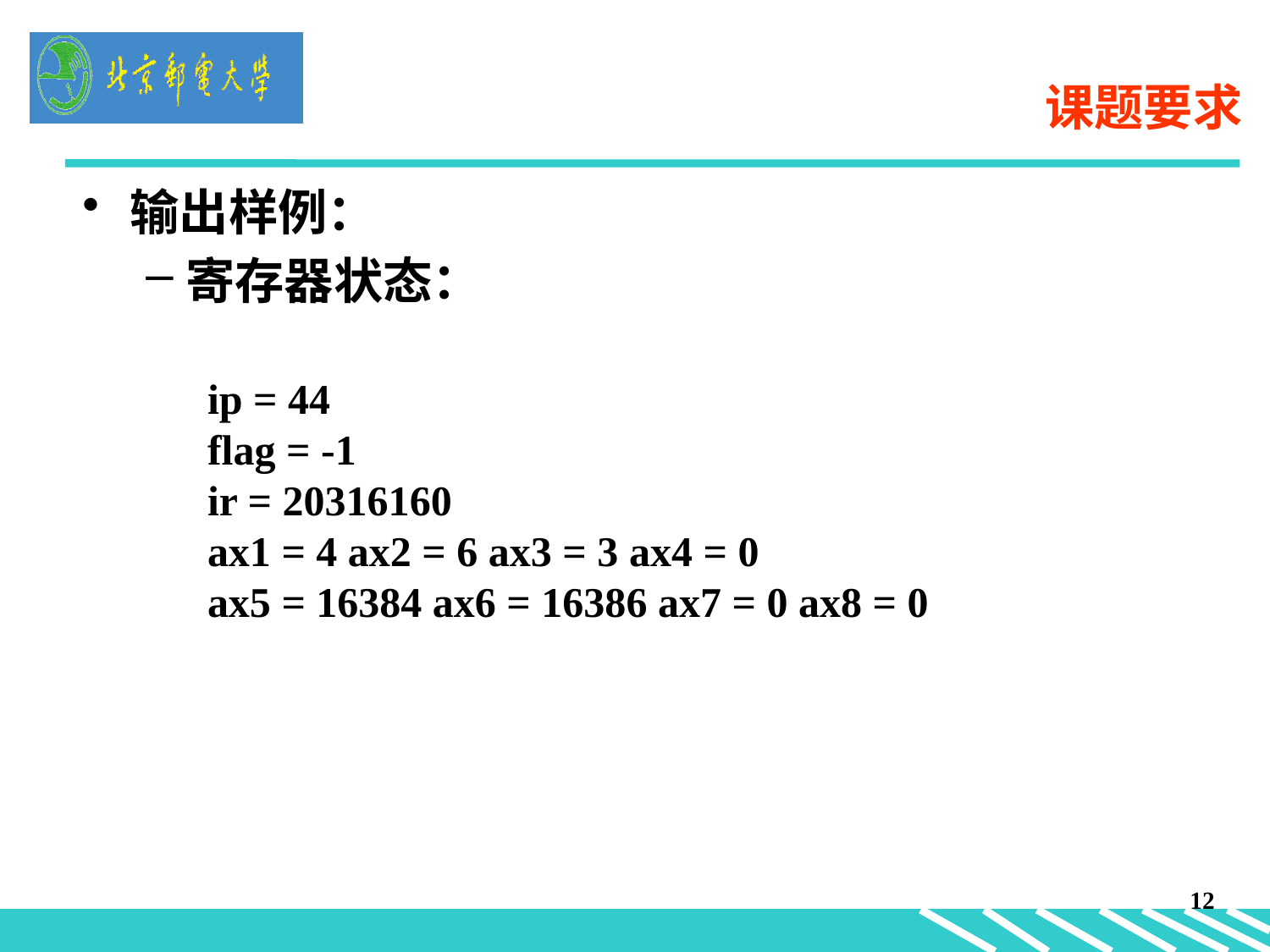

# 课题要求
输出样例：
寄存器状态：
ip = 44
flag = -1
ir = 20316160
ax1 = 4 ax2 = 6 ax3 = 3 ax4 = 0
ax5 = 16384 ax6 = 16386 ax7 = 0 ax8 = 0
12